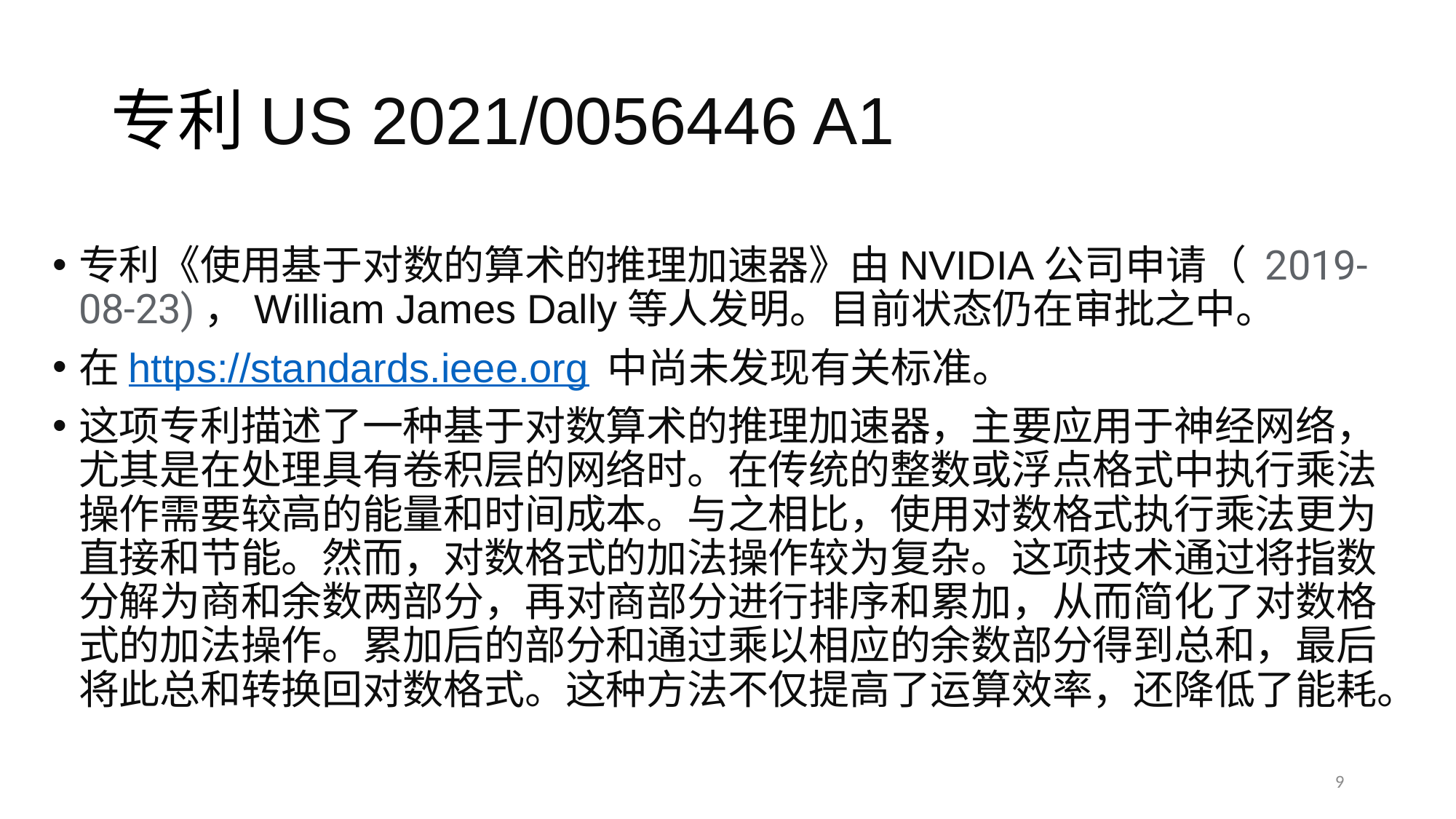

# 专利US 2021/0056446 A1
专利《使用基于对数的算术的推理加速器》由NVIDIA公司申请（ 2019-08-23)，William James Dally等人发明。目前状态仍在审批之中。
在https://standards.ieee.org 中尚未发现有关标准。
这项专利描述了一种基于对数算术的推理加速器，主要应用于神经网络，尤其是在处理具有卷积层的网络时。在传统的整数或浮点格式中执行乘法操作需要较高的能量和时间成本。与之相比，使用对数格式执行乘法更为直接和节能。然而，对数格式的加法操作较为复杂。这项技术通过将指数分解为商和余数两部分，再对商部分进行排序和累加，从而简化了对数格式的加法操作。累加后的部分和通过乘以相应的余数部分得到总和，最后将此总和转换回对数格式。这种方法不仅提高了运算效率，还降低了能耗。
9